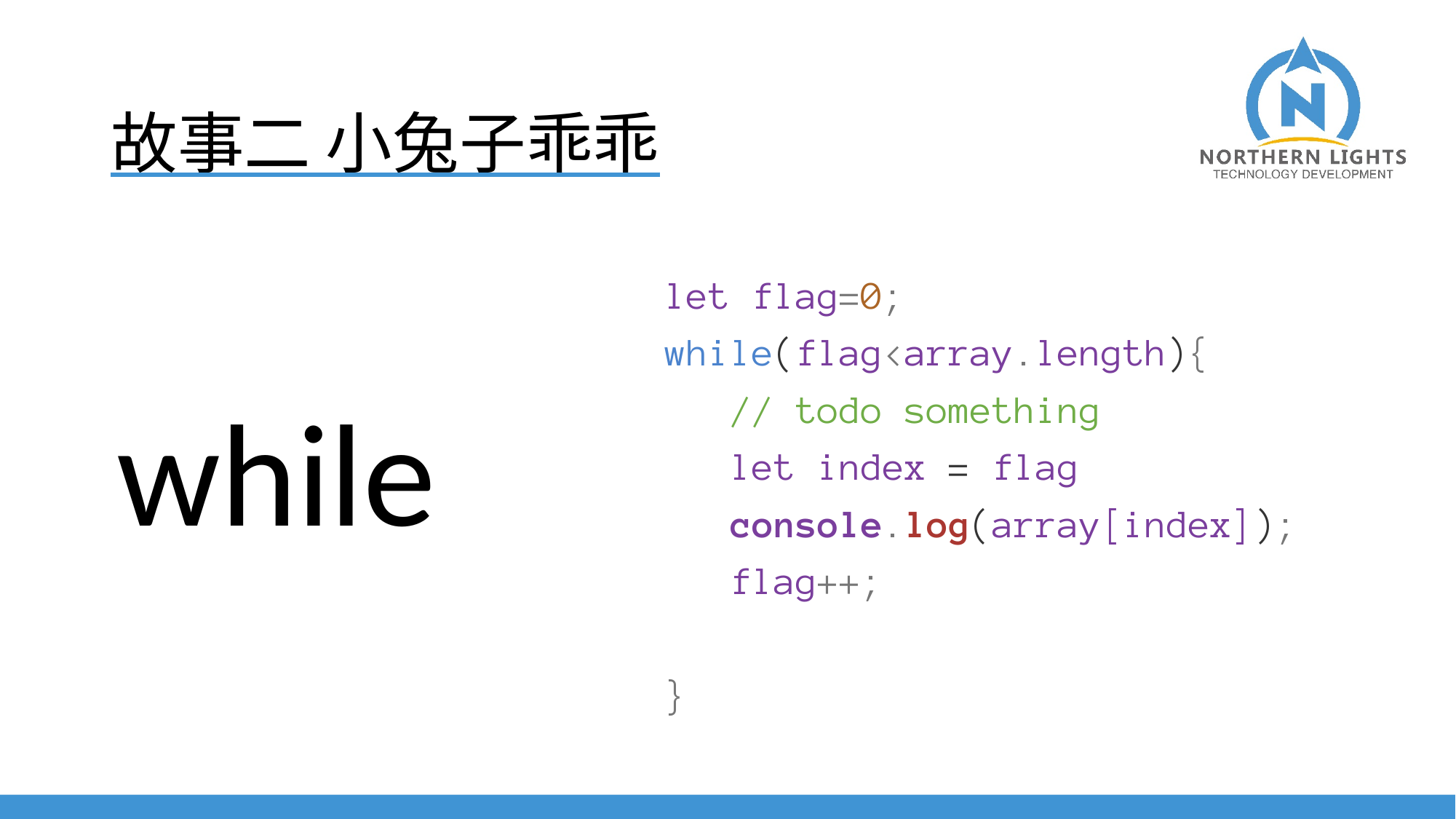

# 故事二 小兔子乖乖
let flag=0;
while(flag<array.length){
   // todo something
   let index = flag
   console.log(array[index]);
   flag++;

}

while